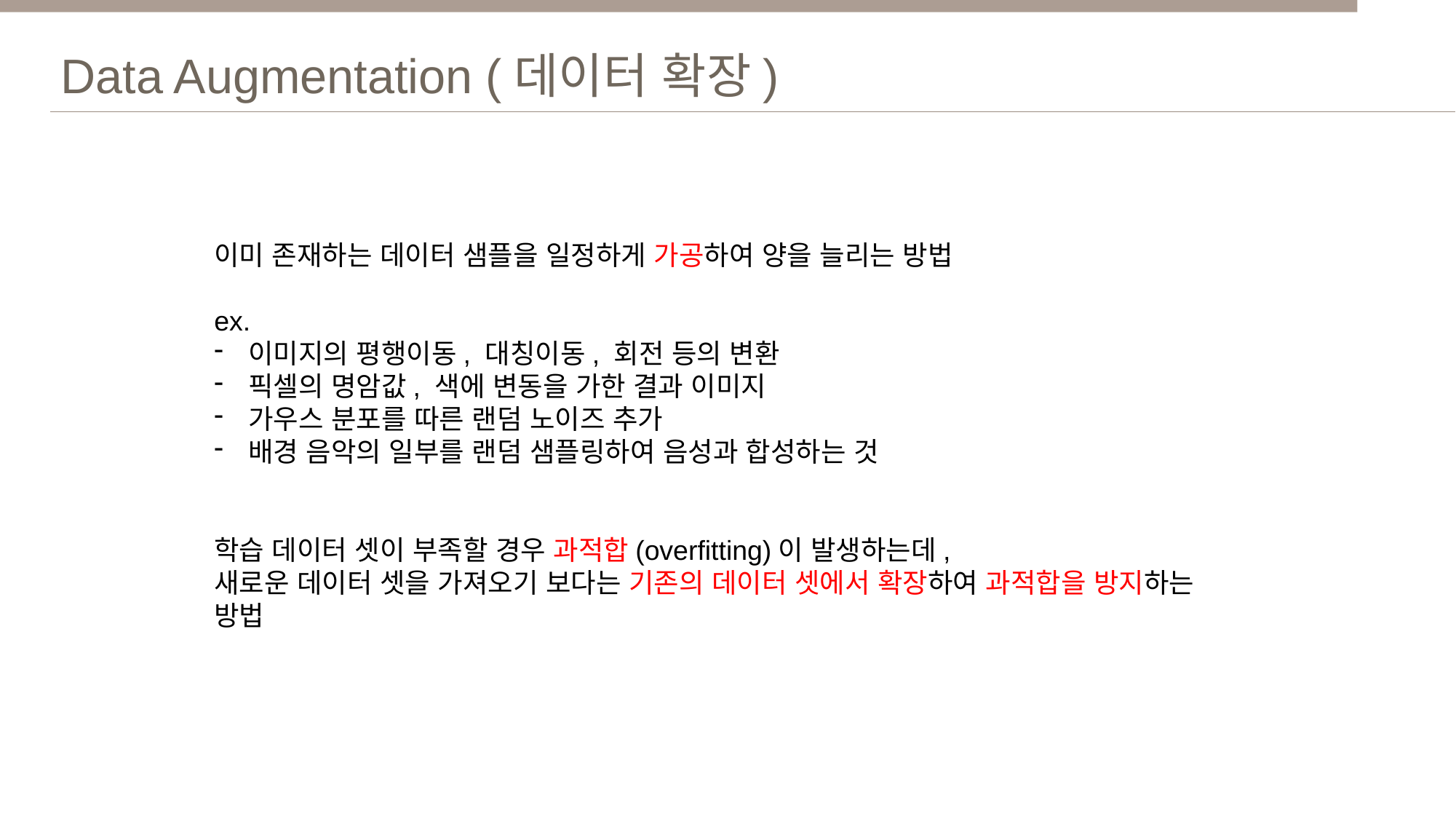

Data Augmentation (데이터 확장)
이미 존재하는 데이터 샘플을 일정하게 가공하여 양을 늘리는 방법

ex.
이미지의 평행이동, 대칭이동, 회전 등의 변환
픽셀의 명암값, 색에 변동을 가한 결과 이미지
가우스 분포를 따른 랜덤 노이즈 추가
배경 음악의 일부를 랜덤 샘플링하여 음성과 합성하는 것

학습 데이터 셋이 부족할 경우 과적합(overfitting)이 발생하는데,
새로운 데이터 셋을 가져오기 보다는 기존의 데이터 셋에서 확장하여 과적합을 방지하는 방법